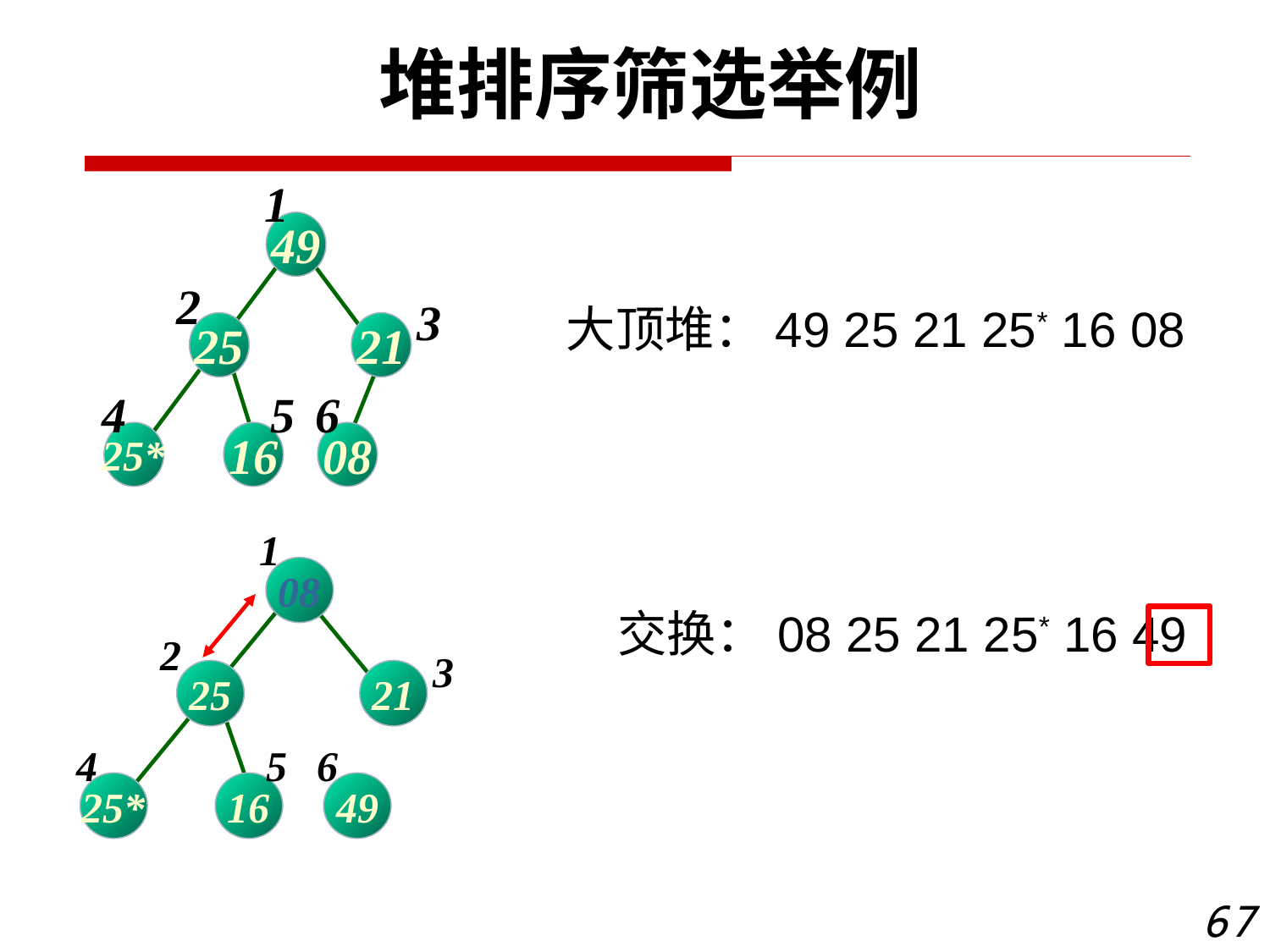

堆排序筛选举例
1
49

2
3
25
21

4
5
6
25*
16
08
大顶堆：49 25 21 25* 16 08
1
08

2
3
25
21

4
5
6
25*
16
49

交换：08 25 21 25* 16 49

67